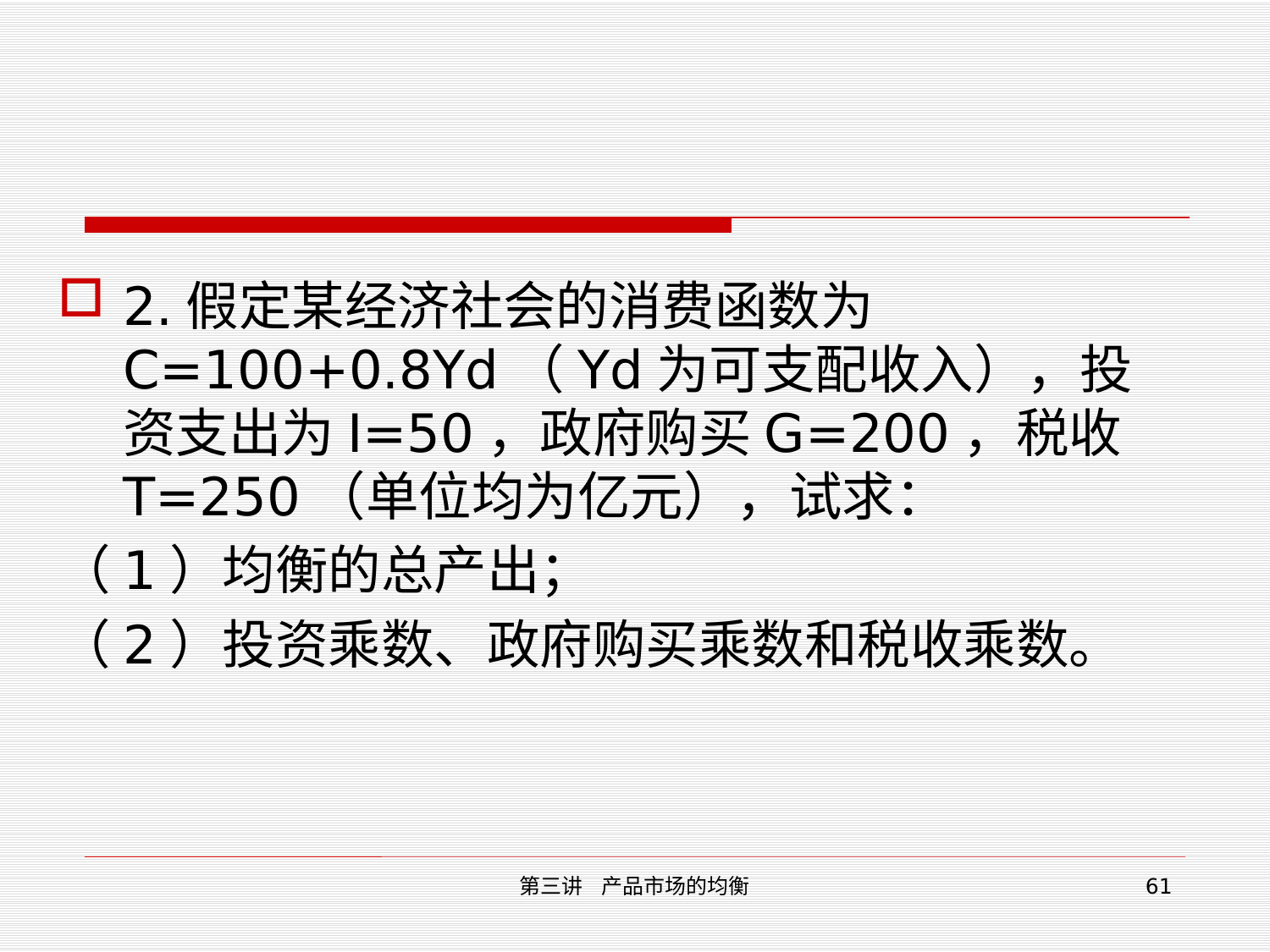

2.假定某经济社会的消费函数为C=100+0.8Yd（Yd为可支配收入），投资支出为I=50，政府购买G=200，税收T=250（单位均为亿元），试求：
（1）均衡的总产出；
（2）投资乘数、政府购买乘数和税收乘数。
第三讲    产品市场的均衡
61